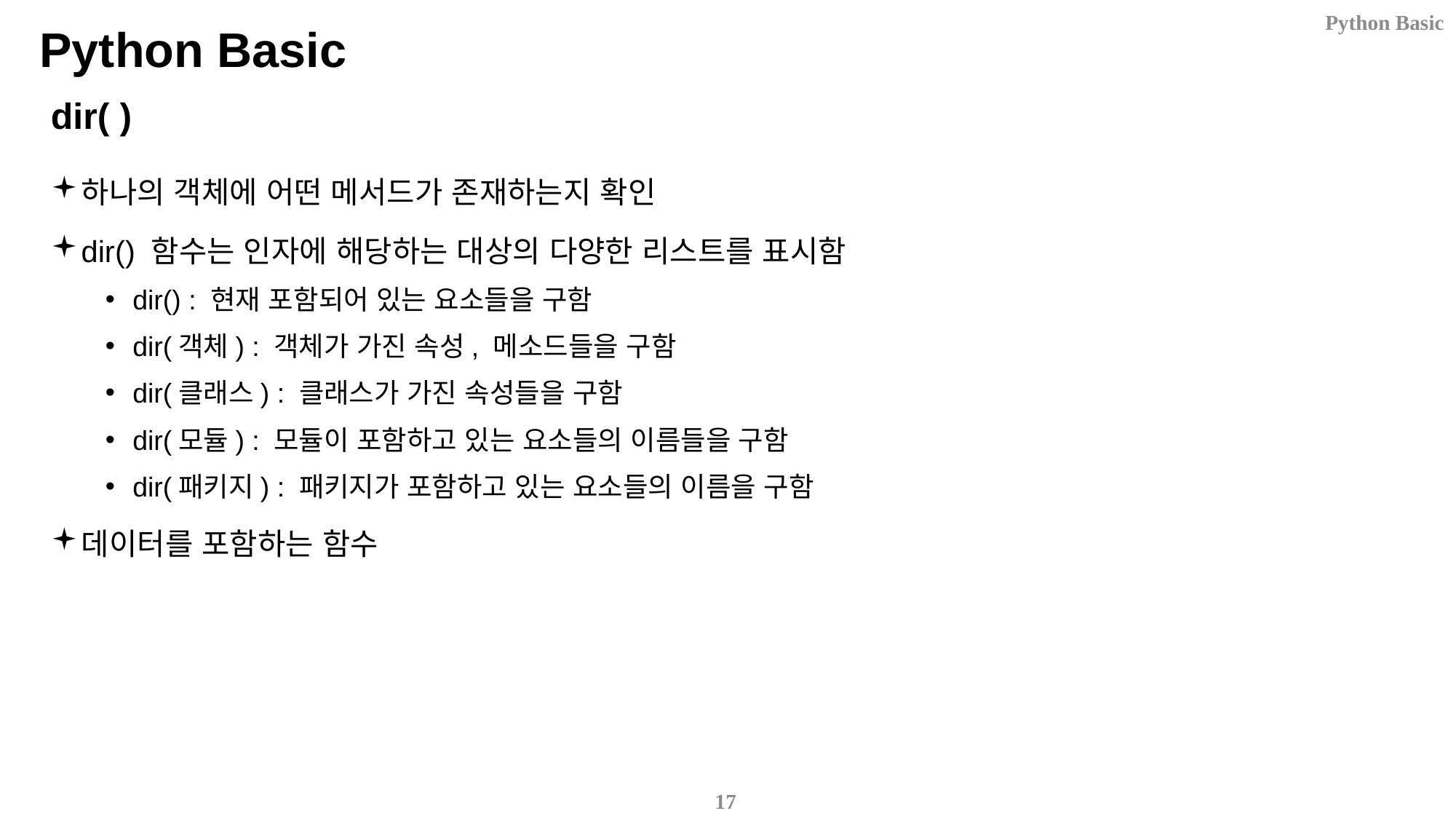

Python Basic
# Python Basic
dir( )
하나의 객체에 어떤 메서드가 존재하는지 확인
dir() 함수는 인자에 해당하는 대상의 다양한 리스트를 표시함
dir() : 현재 포함되어 있는 요소들을 구함
dir(객체) : 객체가 가진 속성, 메소드들을 구함
dir(클래스) : 클래스가 가진 속성들을 구함
dir(모듈) : 모듈이 포함하고 있는 요소들의 이름들을 구함
dir(패키지) : 패키지가 포함하고 있는 요소들의 이름을 구함
데이터를 포함하는 함수
17